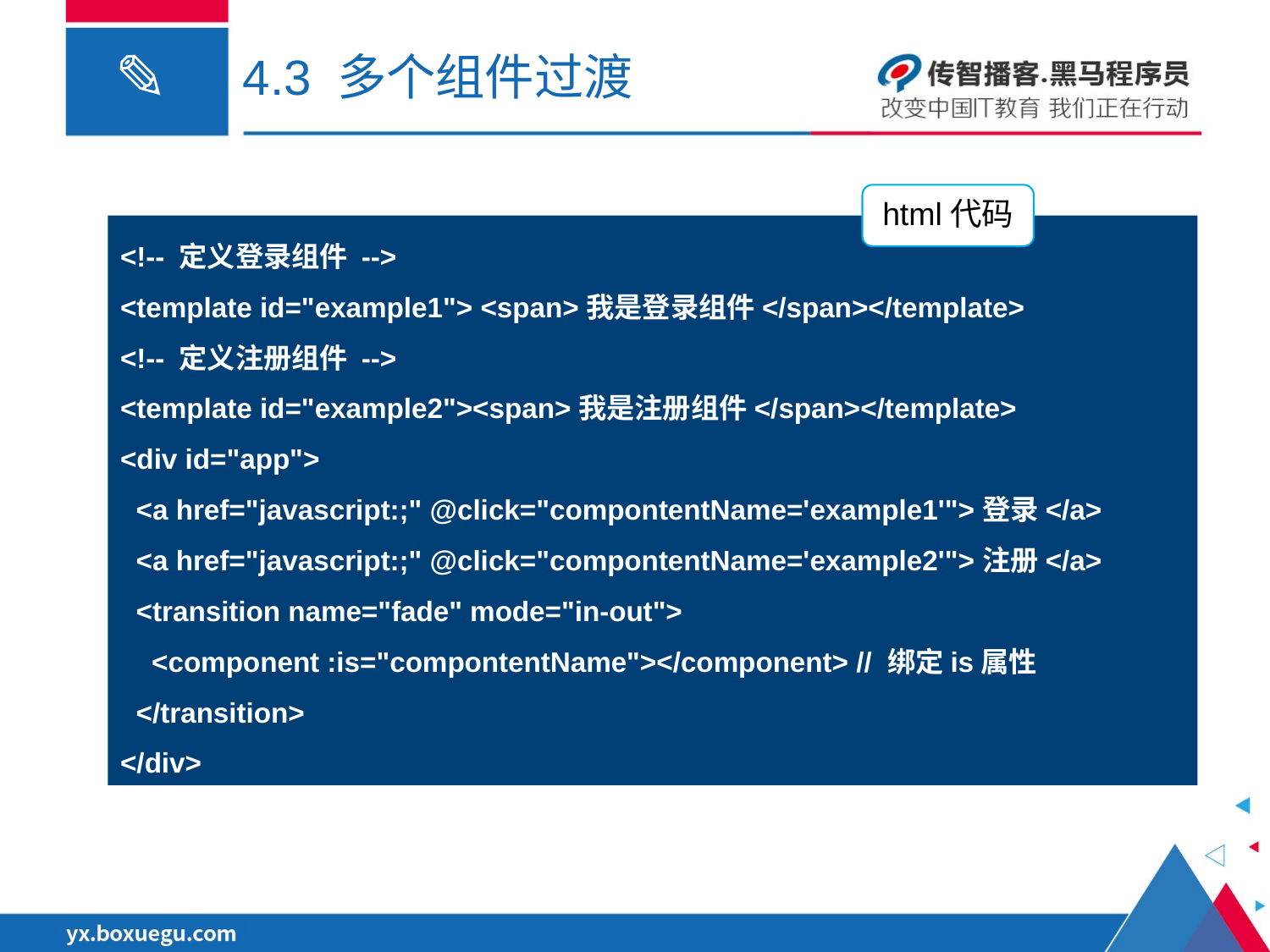

# 4.3 多个组件过渡
html代码
<!-- 定义登录组件 -->
<template id="example1"> <span>我是登录组件</span></template>
<!-- 定义注册组件 -->
<template id="example2"><span>我是注册组件</span></template>
<div id="app">
  <a href="javascript:;" @click="compontentName='example1'">登录</a>
  <a href="javascript:;" @click="compontentName='example2'">注册</a>
  <transition name="fade" mode="in-out">
    <component :is="compontentName"></component> // 绑定is属性
  </transition>
</div>